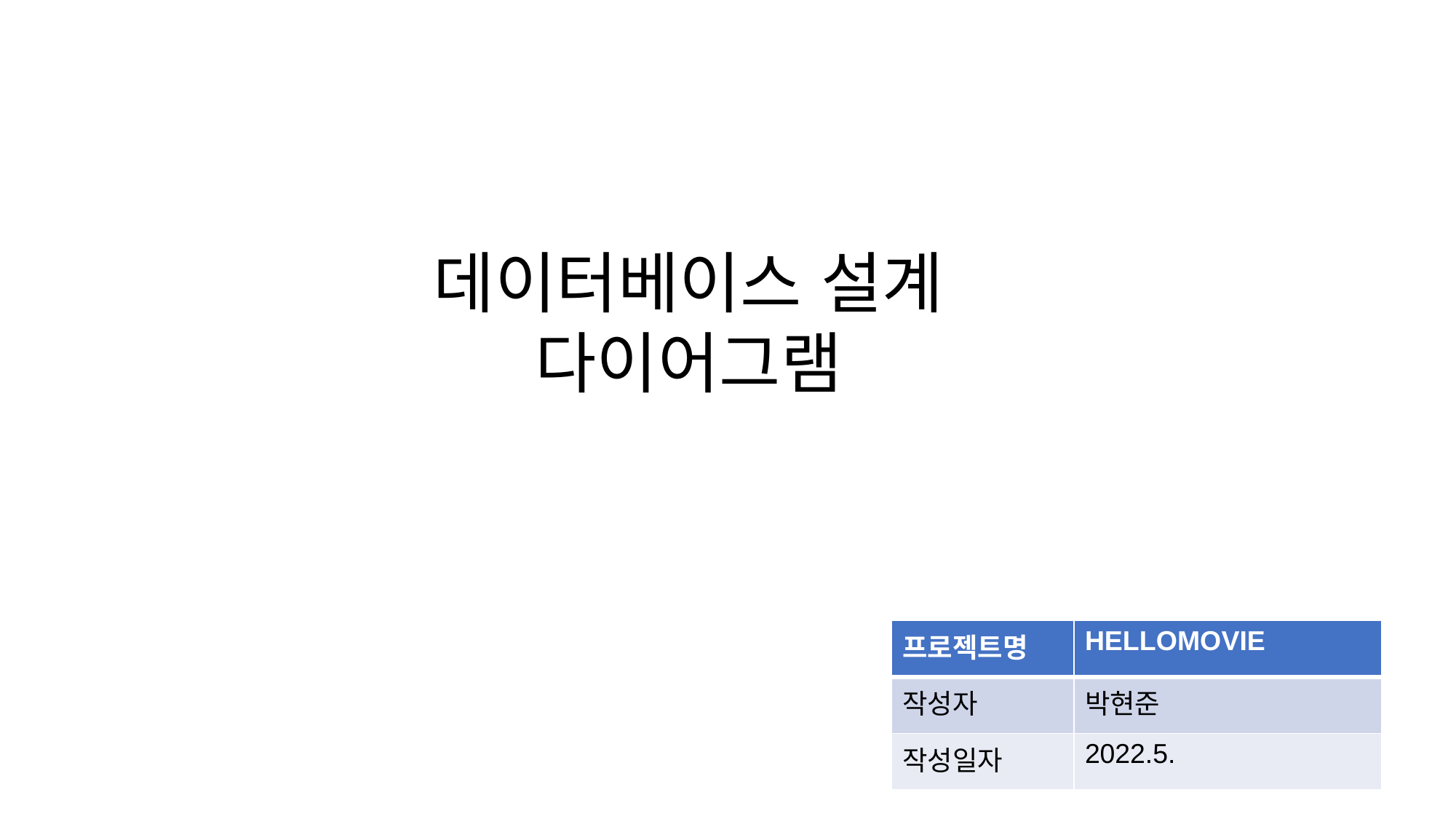

데이터베이스 설계 다이어그램
| 프로젝트명 | HELLOMOVIE |
| --- | --- |
| 작성자 | 박현준 |
| 작성일자 | 2022.5. |